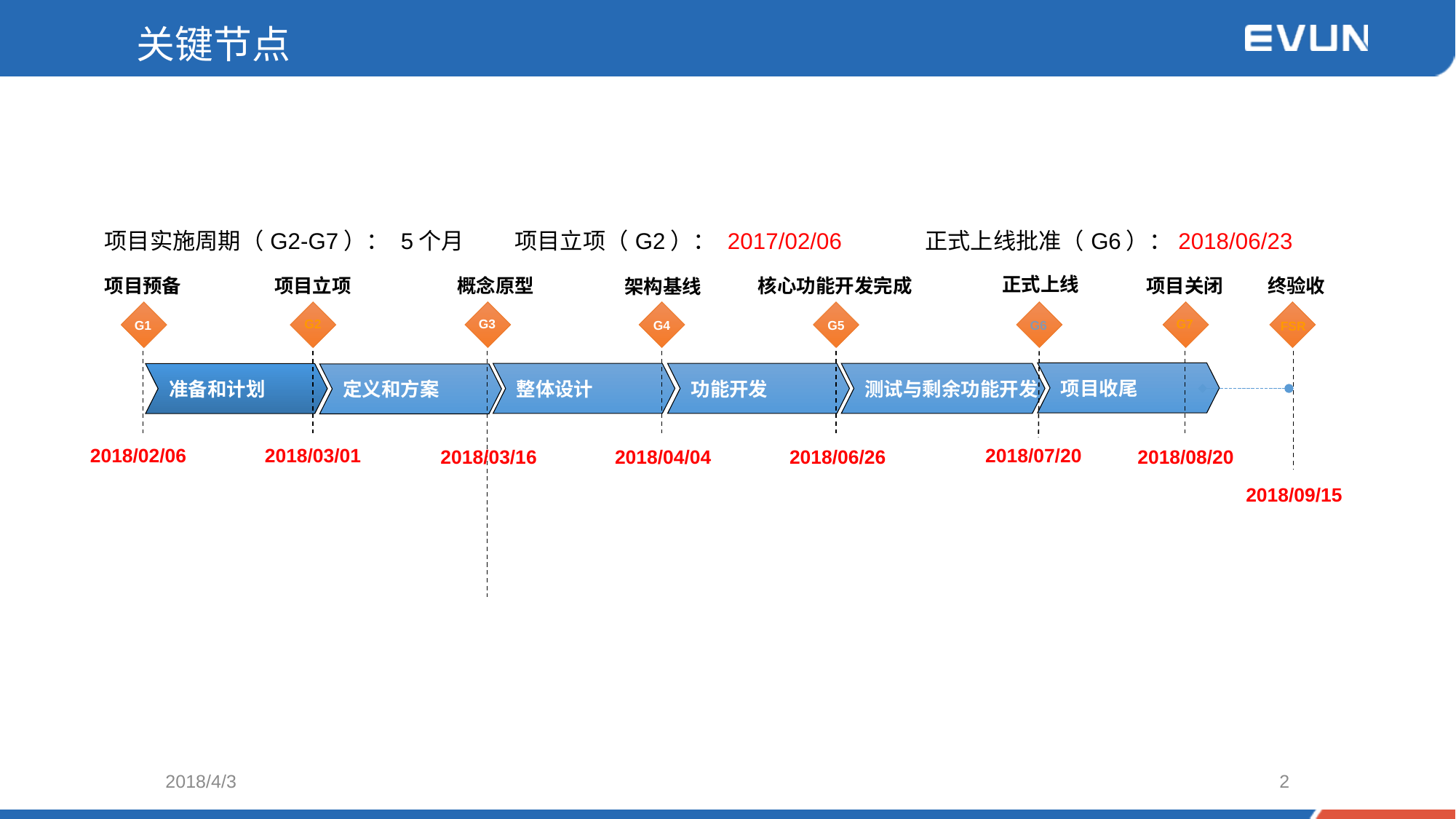

关键节点
| 项目实施周期（G2-G7）： 5个月 | 项目立项（G2）： 2017/02/06 | 正式上线批准（G6）：2018/06/23 |
| --- | --- | --- |
正式上线

G6
项目预备

G1
项目立项

G2
概念原型

G3
核心功能开发完成

G5
项目关闭

G7
终验收

FSR
架构基线

G4
项目收尾
整体设计
功能开发
测试与剩余功能开发
准备和计划
定义和方案
2018/07/20
2018/02/06
2018/03/01
2018/03/16
2018/04/04
2018/06/26
2018/08/20
2018/09/15
2018/4/3
2